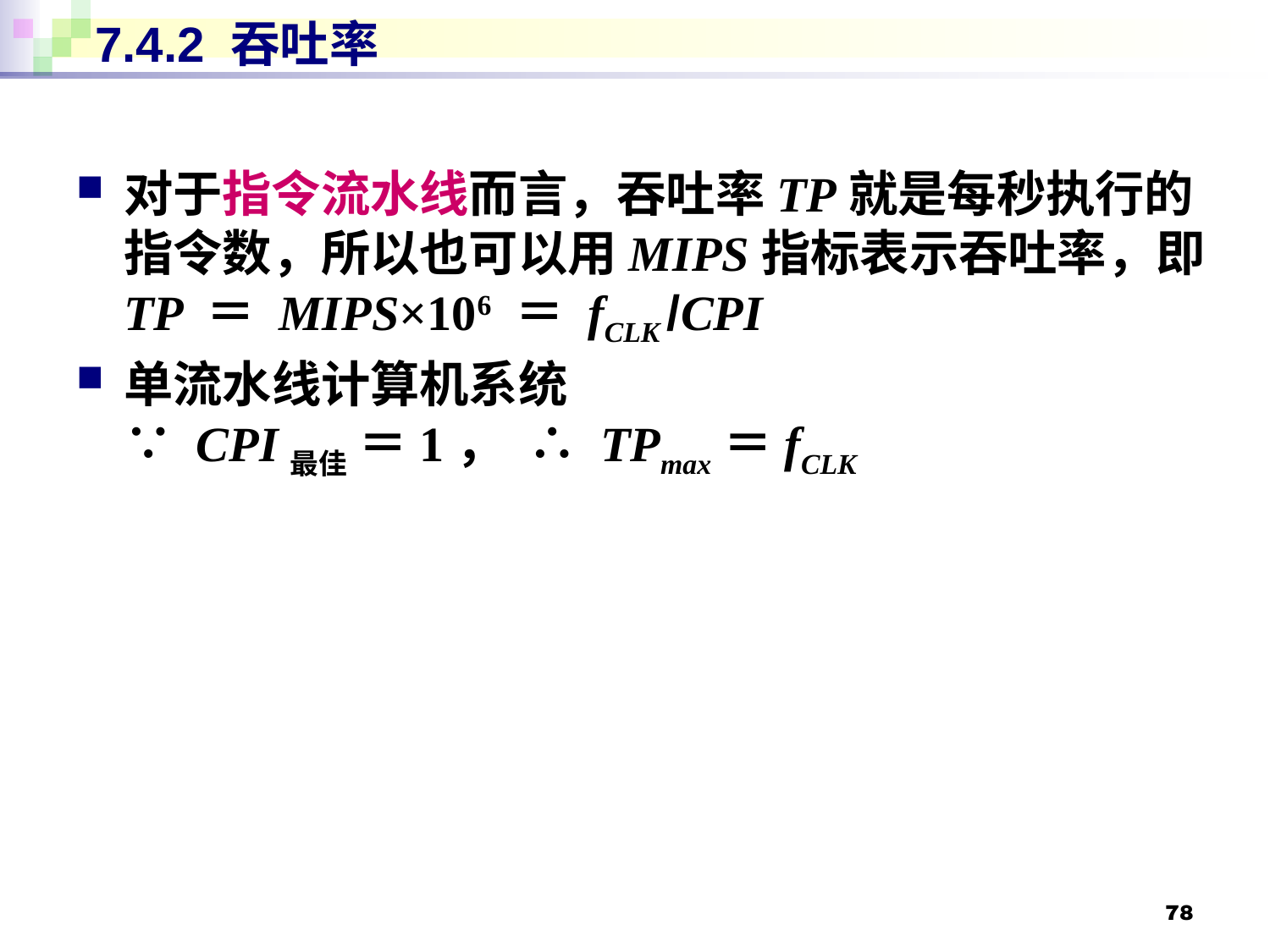

# 7.4.2 吞吐率
对于指令流水线而言，吞吐率TP就是每秒执行的指令数，所以也可以用MIPS指标表示吞吐率，即
TP ＝ MIPS×106 ＝ fCLK /CPI
单流水线计算机系统
∵ CPI最佳 ＝1，  ∴ TPmax＝fCLK
78